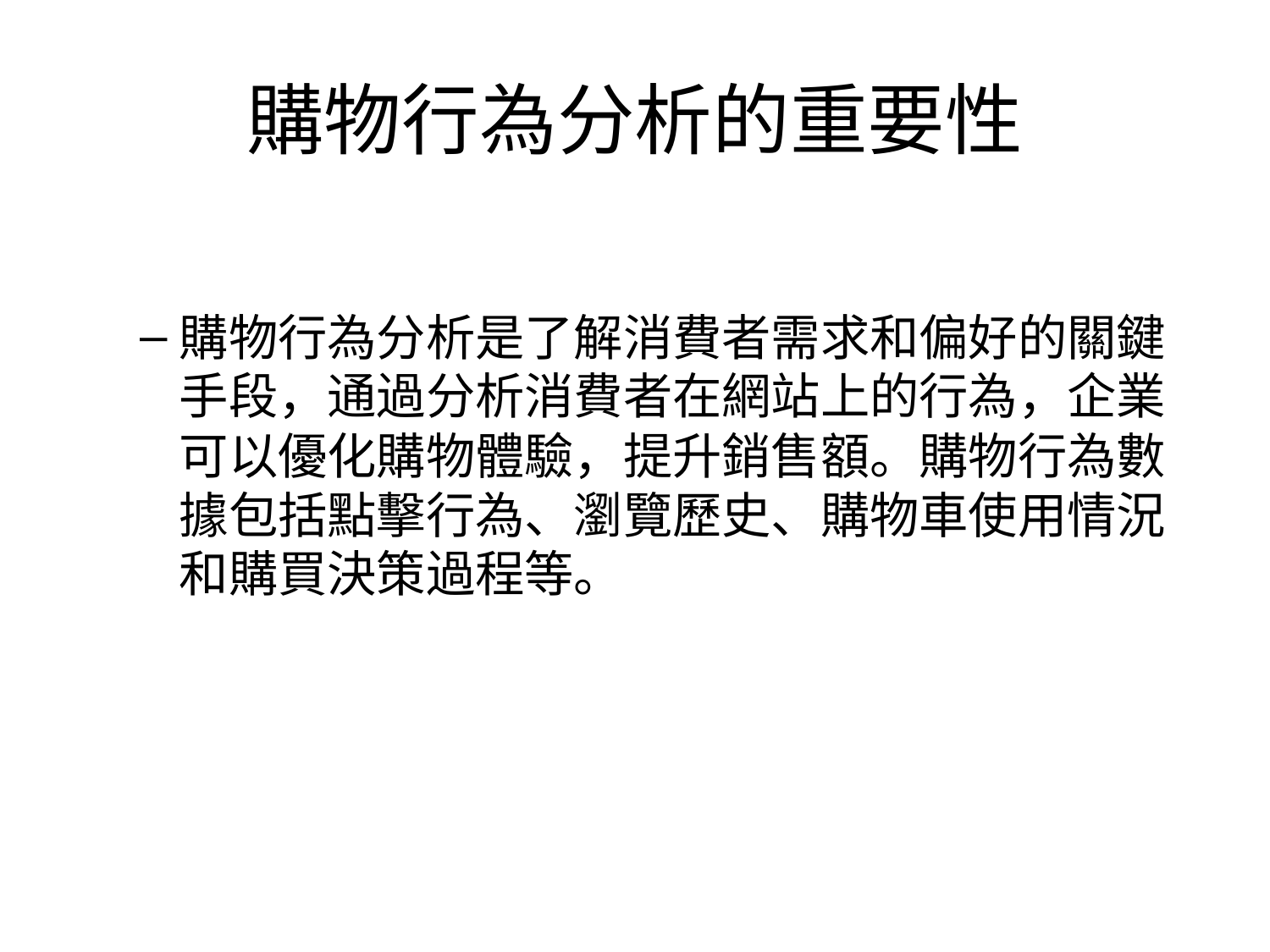

# 購物行為分析的重要性

購物行為分析是了解消費者需求和偏好的關鍵手段，通過分析消費者在網站上的行為，企業可以優化購物體驗，提升銷售額。購物行為數據包括點擊行為、瀏覽歷史、購物車使用情況和購買決策過程等。